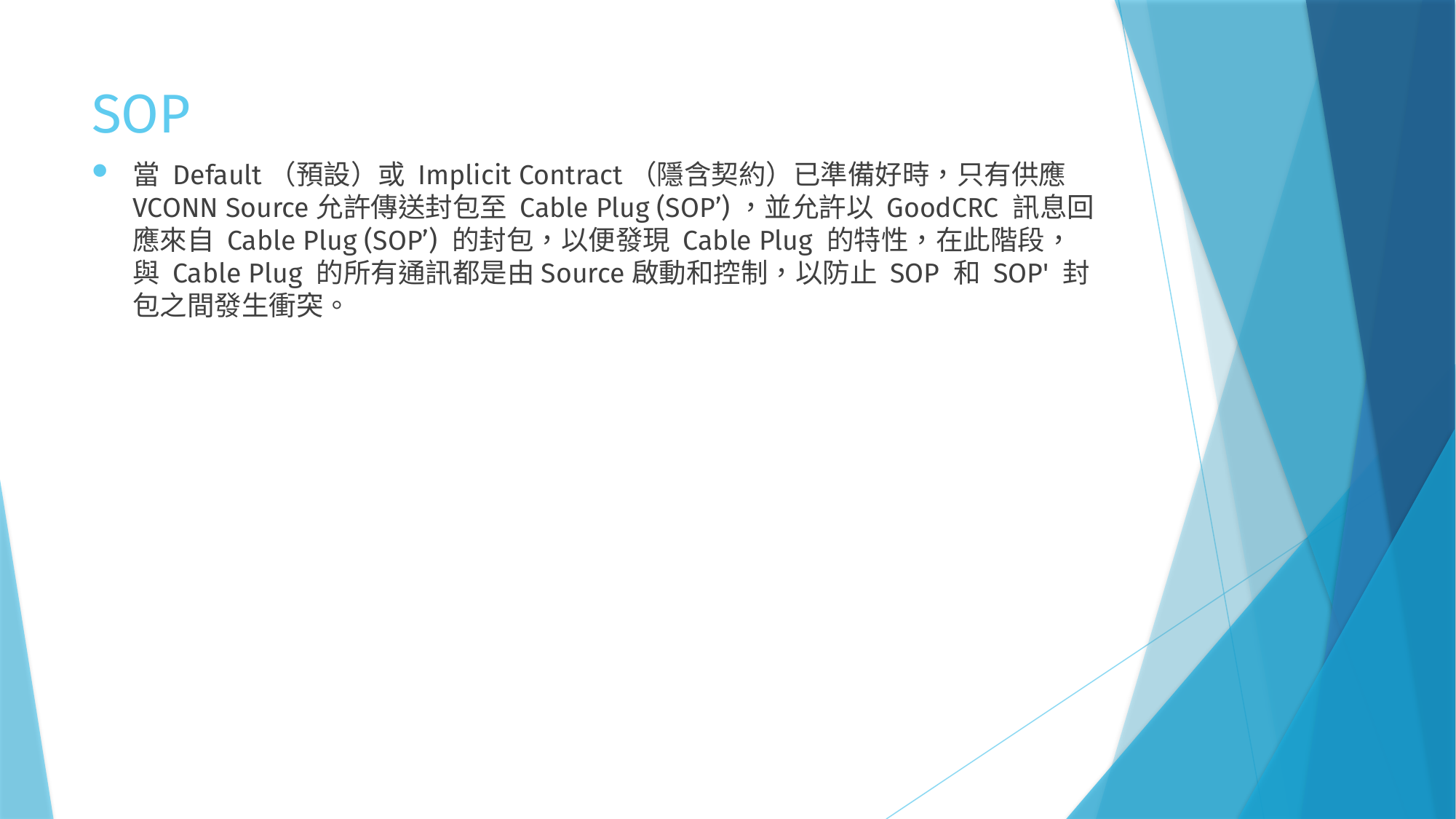

# SOP
當 Default（預設）或 Implicit Contract（隱含契約）已準備好時，只有供應 VCONN Source允許傳送封包至 Cable Plug (SOP’)，並允許以 GoodCRC 訊息回應來自 Cable Plug (SOP’) 的封包，以便發現 Cable Plug 的特性，在此階段，與 Cable Plug 的所有通訊都是由Source啟動和控制，以防止 SOP 和 SOP' 封包之間發生衝突。